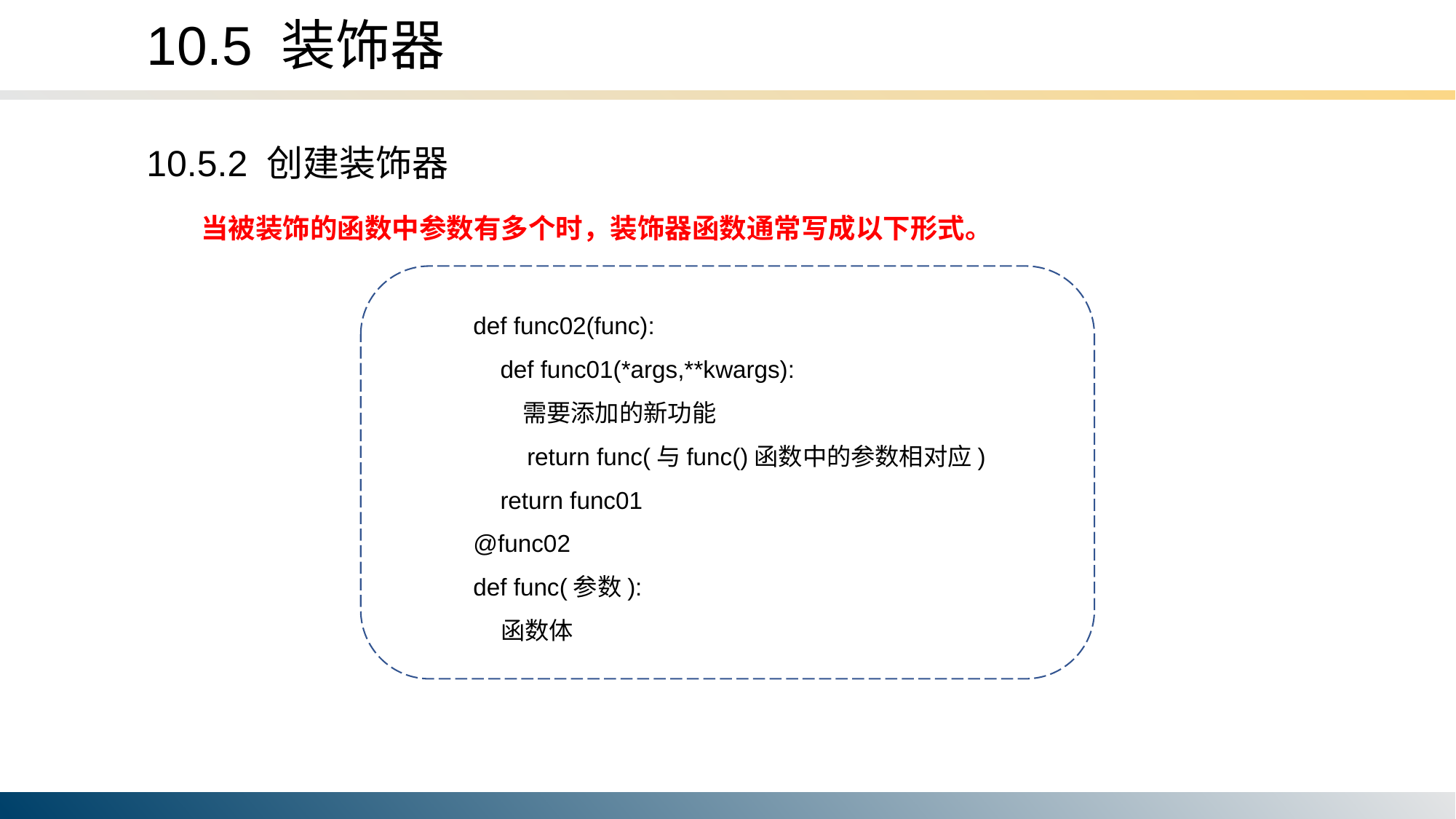

10.5 装饰器
10.5.2 创建装饰器
当被装饰的函数中参数有多个时，装饰器函数通常写成以下形式。

def func02(func):
    def func01(*args,**kwargs):
        需要添加的新功能
        return func(与func()函数中的参数相对应)
    return func01
@func02
def func(参数):
    函数体